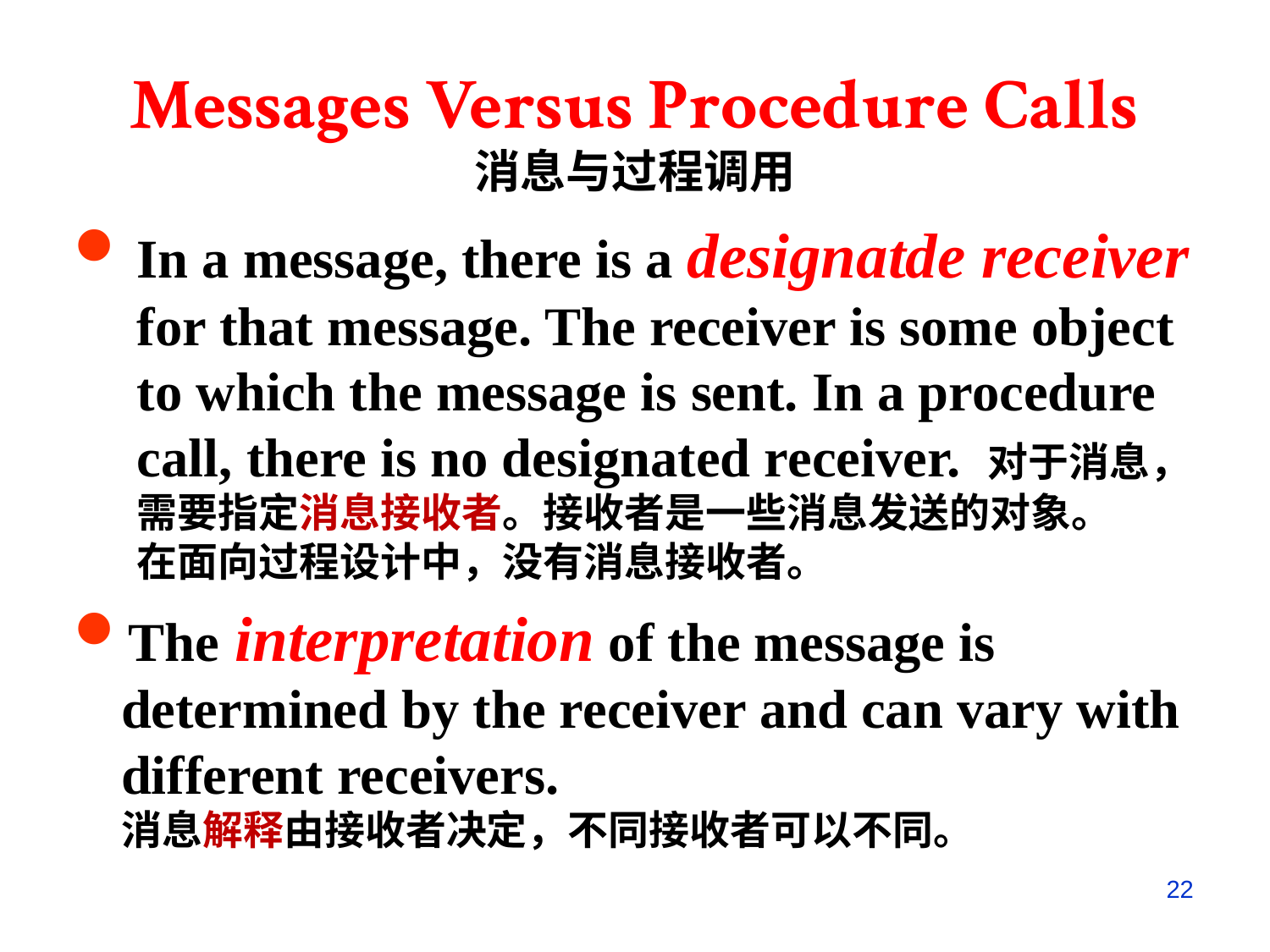

Messages Versus Procedure Calls
消息与过程调用
In a message, there is a designatde receiver for that message. The receiver is some object to which the message is sent. In a procedure call, there is no designated receiver. 对于消息，需要指定消息接收者。接收者是一些消息发送的对象。
在面向过程设计中，没有消息接收者。
The interpretation of the message is determined by the receiver and can vary with different receivers.
消息解释由接收者决定，不同接收者可以不同。
22